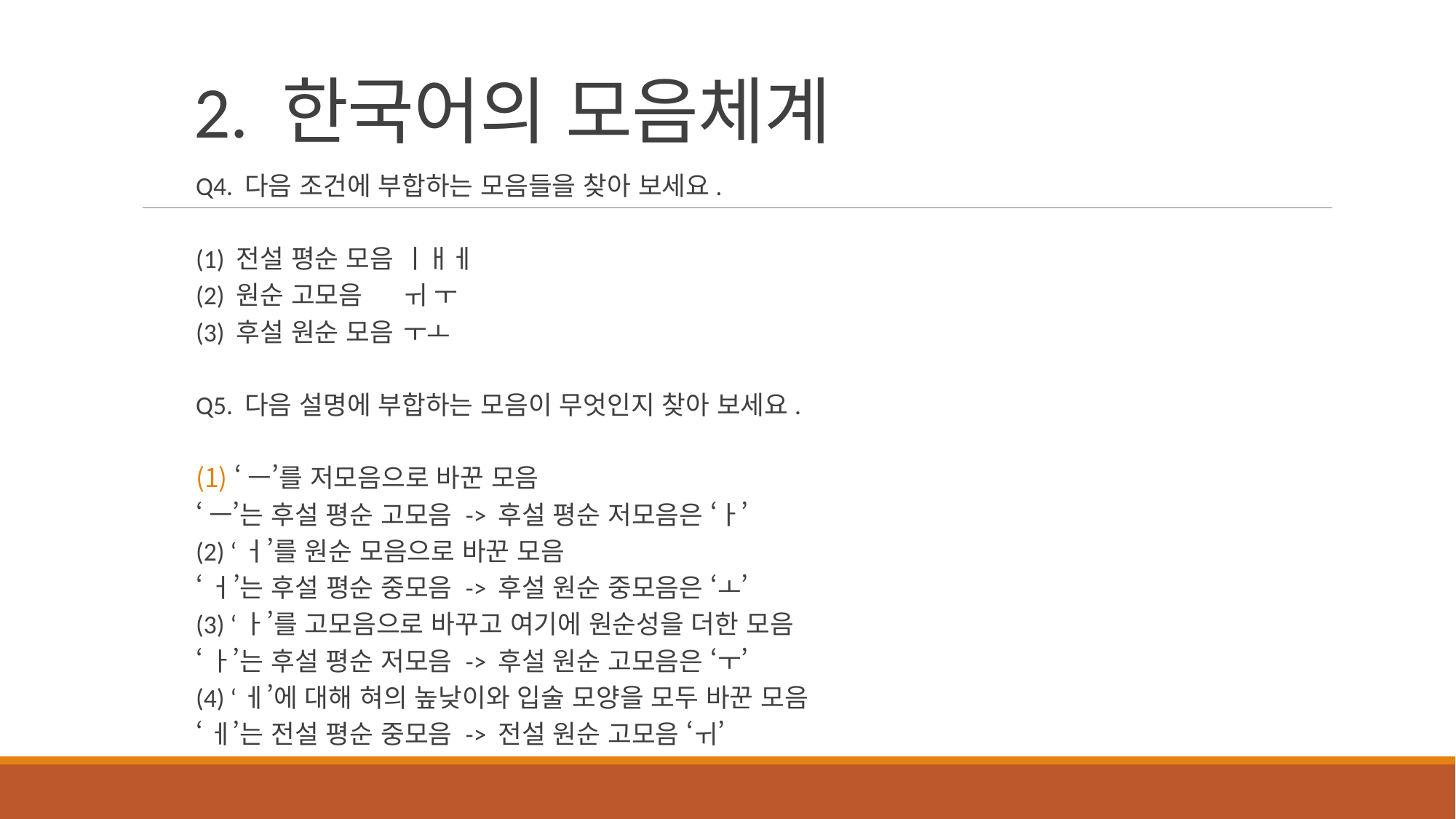

# 2. 한국어의 모음체계

Q4. 다음 조건에 부합하는 모음들을 찾아 보세요.

(1) 전설 평순 모음		ㅣㅐㅔ
(2) 원순 고모음			ㅟ ㅜ
(3) 후설 원순 모음		ㅜㅗ

Q5. 다음 설명에 부합하는 모음이 무엇인지 찾아 보세요.

‘ㅡ’를 저모음으로 바꾼 모음
	‘ㅡ’는 후설 평순 고모음 -> 후설 평순 저모음은 ‘ㅏ’
(2) ‘ㅓ’를 원순 모음으로 바꾼 모음
	‘ㅓ’는 후설 평순 중모음 -> 후설 원순 중모음은 ‘ㅗ’
(3) ‘ㅏ’를 고모음으로 바꾸고 여기에 원순성을 더한 모음
	‘ㅏ’는 후설 평순 저모음 -> 후설 원순 고모음은 ‘ㅜ’
(4) ‘ㅔ’에 대해 혀의 높낮이와 입술 모양을 모두 바꾼 모음
	‘ㅔ’는 전설 평순 중모음 -> 전설 원순 고모음 ‘ㅟ’